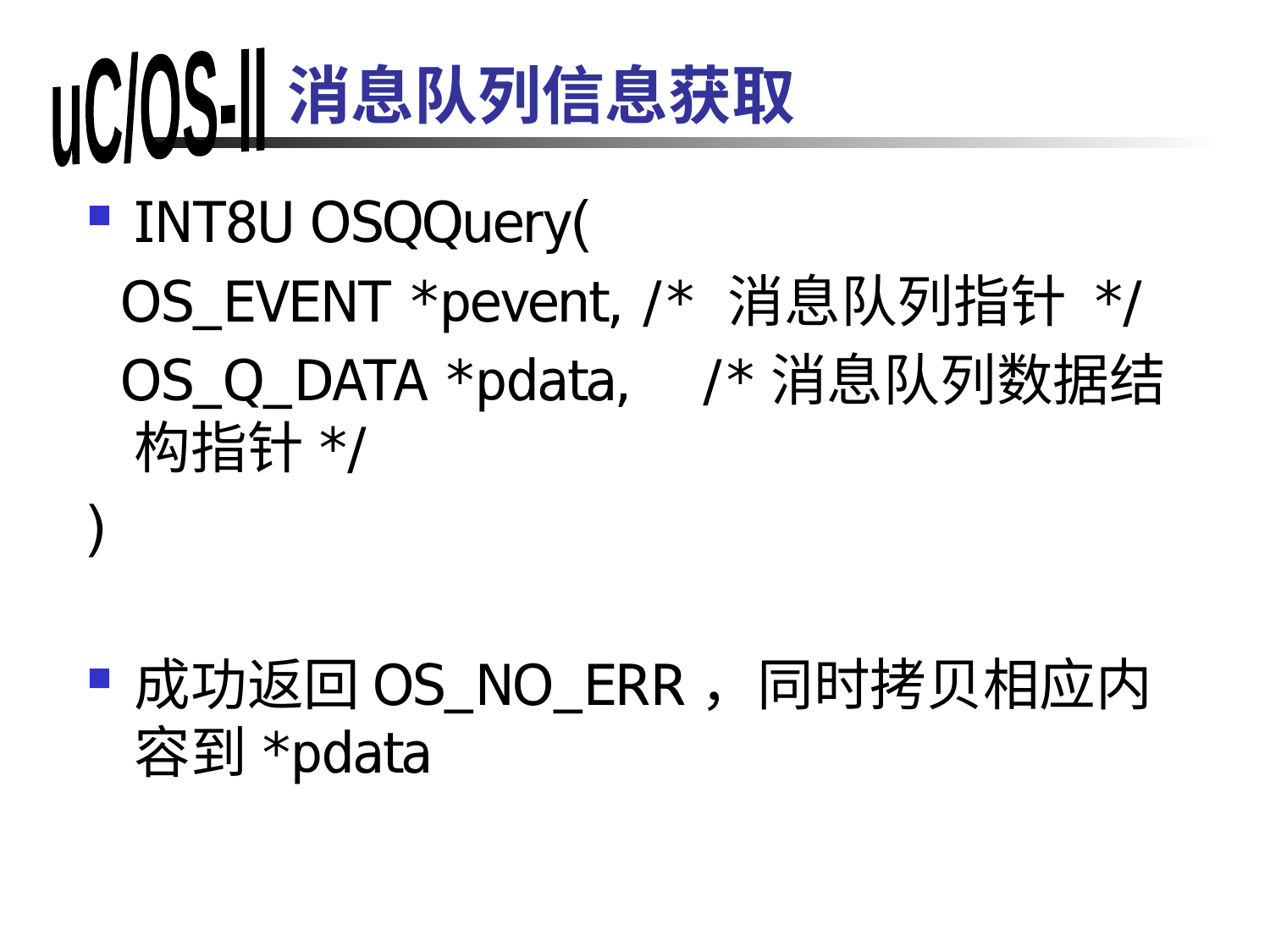

# 消息队列信息获取
INT8U OSQQuery(
  OS_EVENT *pevent, /* 消息队列指针 */
  OS_Q_DATA *pdata,    /*消息队列数据结构指针*/
)

成功返回OS_NO_ERR，同时拷贝相应内容到*pdata